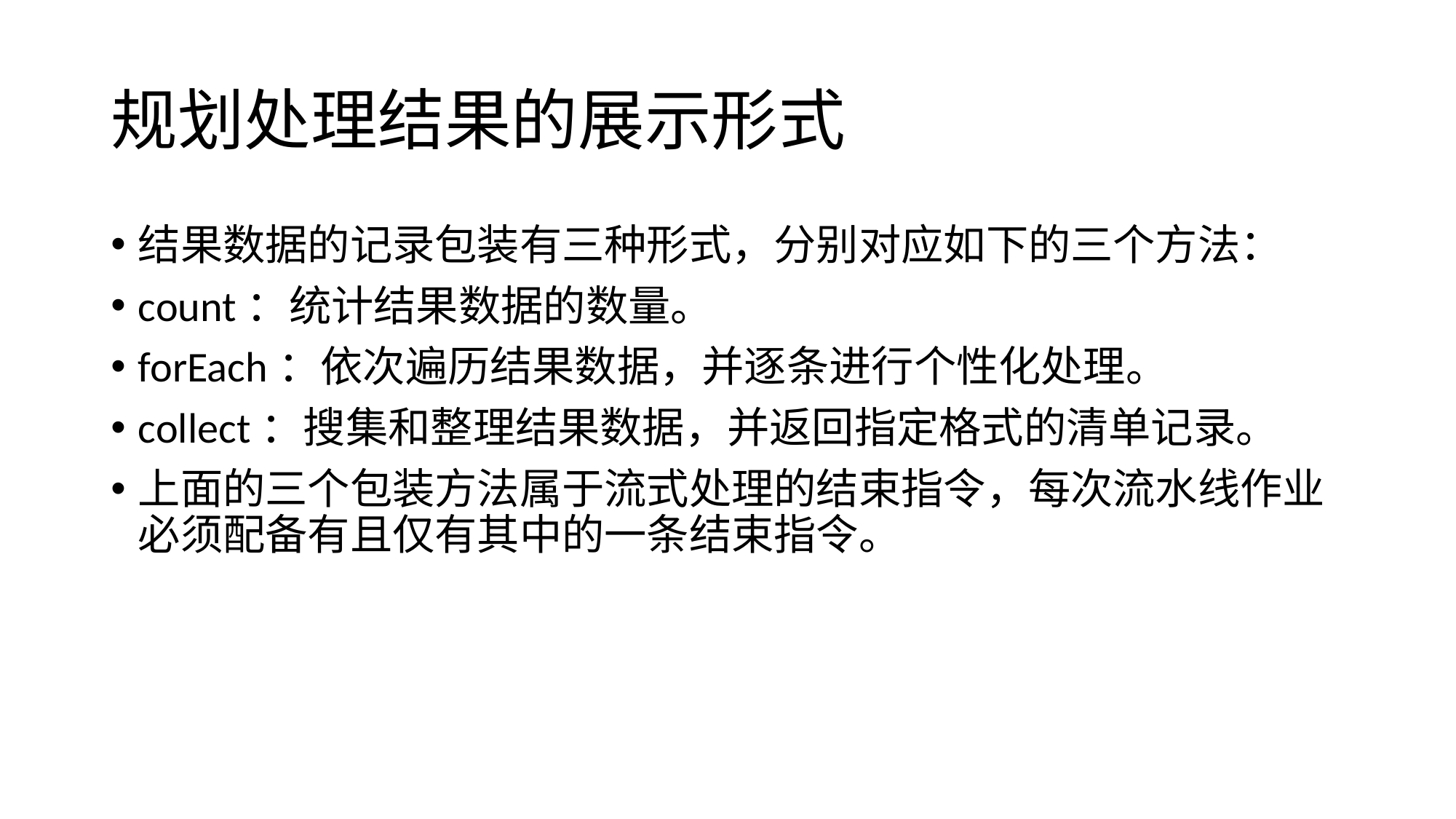

# 规划处理结果的展示形式
结果数据的记录包装有三种形式，分别对应如下的三个方法：
count：统计结果数据的数量。
forEach：依次遍历结果数据，并逐条进行个性化处理。
collect：搜集和整理结果数据，并返回指定格式的清单记录。
上面的三个包装方法属于流式处理的结束指令，每次流水线作业必须配备有且仅有其中的一条结束指令。